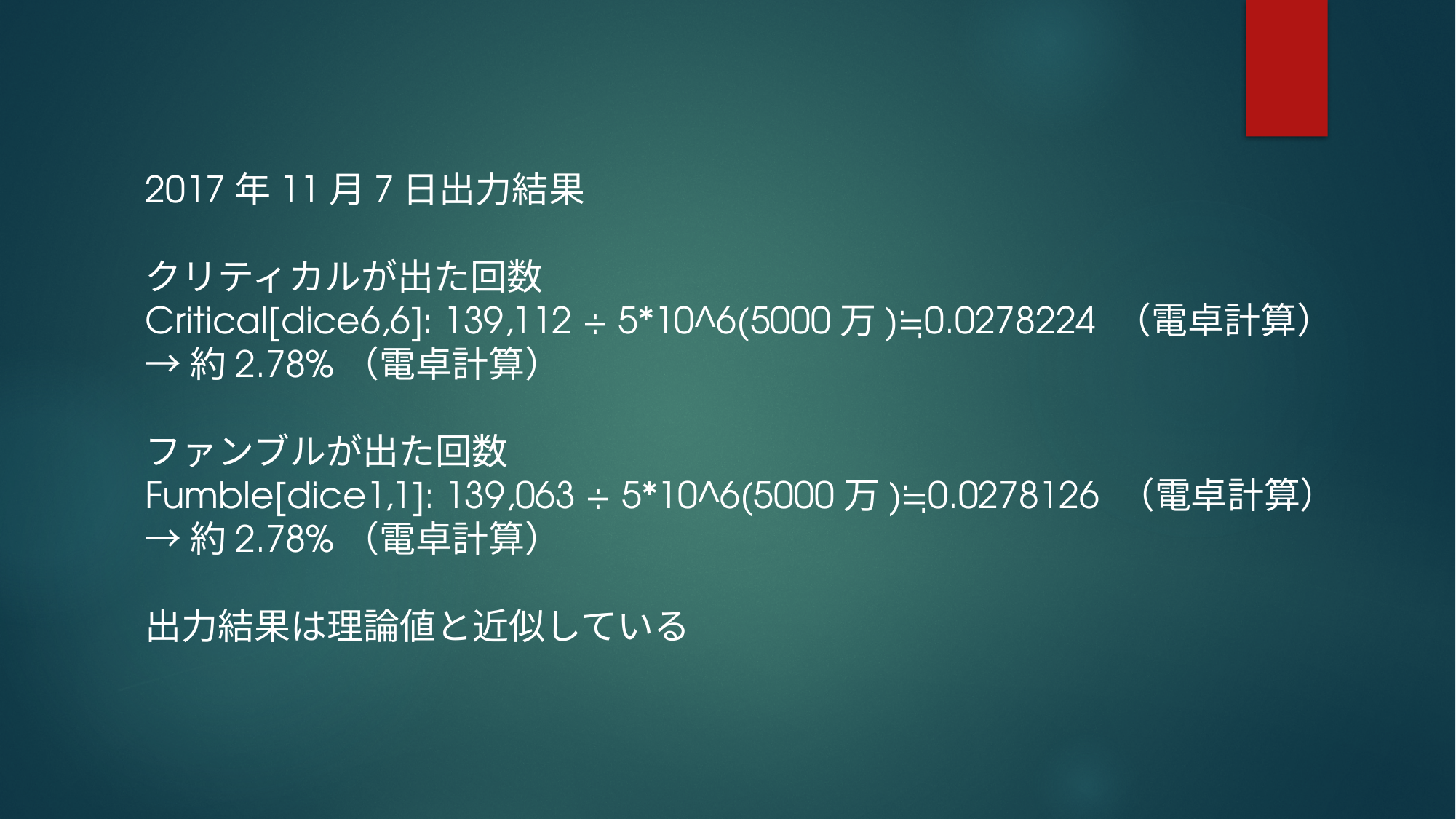

2017年11月7日出力結果

クリティカルが出た回数
Critical[dice6,6]: 139,112 ÷ 5*10^6(5000万)≒0.0278224 （電卓計算）
→約2.78%（電卓計算）

ファンブルが出た回数
Fumble[dice1,1]: 139,063 ÷ 5*10^6(5000万)≒0.0278126 （電卓計算）
→約2.78%（電卓計算）

出力結果は理論値と近似している